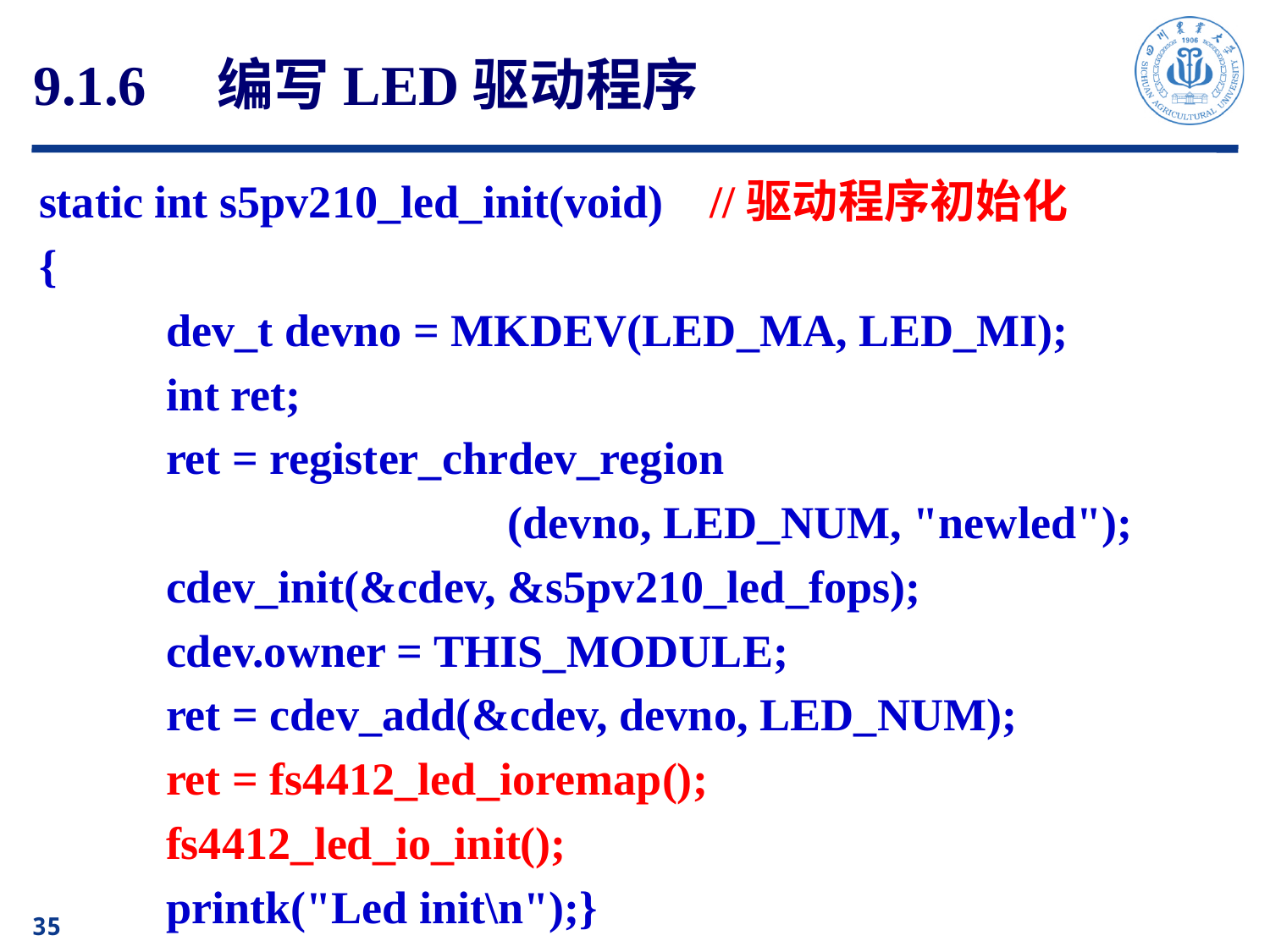

# 9.1.6　编写LED驱动程序
static int s5pv210_led_init(void)    //驱动程序初始化
{
	dev_t devno = MKDEV(LED_MA, LED_MI);
	int ret;
	ret = register_chrdev_region
                                         (devno, LED_NUM, "newled");
	cdev_init(&cdev, &s5pv210_led_fops);
	cdev.owner = THIS_MODULE;
	ret = cdev_add(&cdev, devno, LED_NUM);
	ret = fs4412_led_ioremap();
	fs4412_led_io_init();
	printk("Led init\n");}